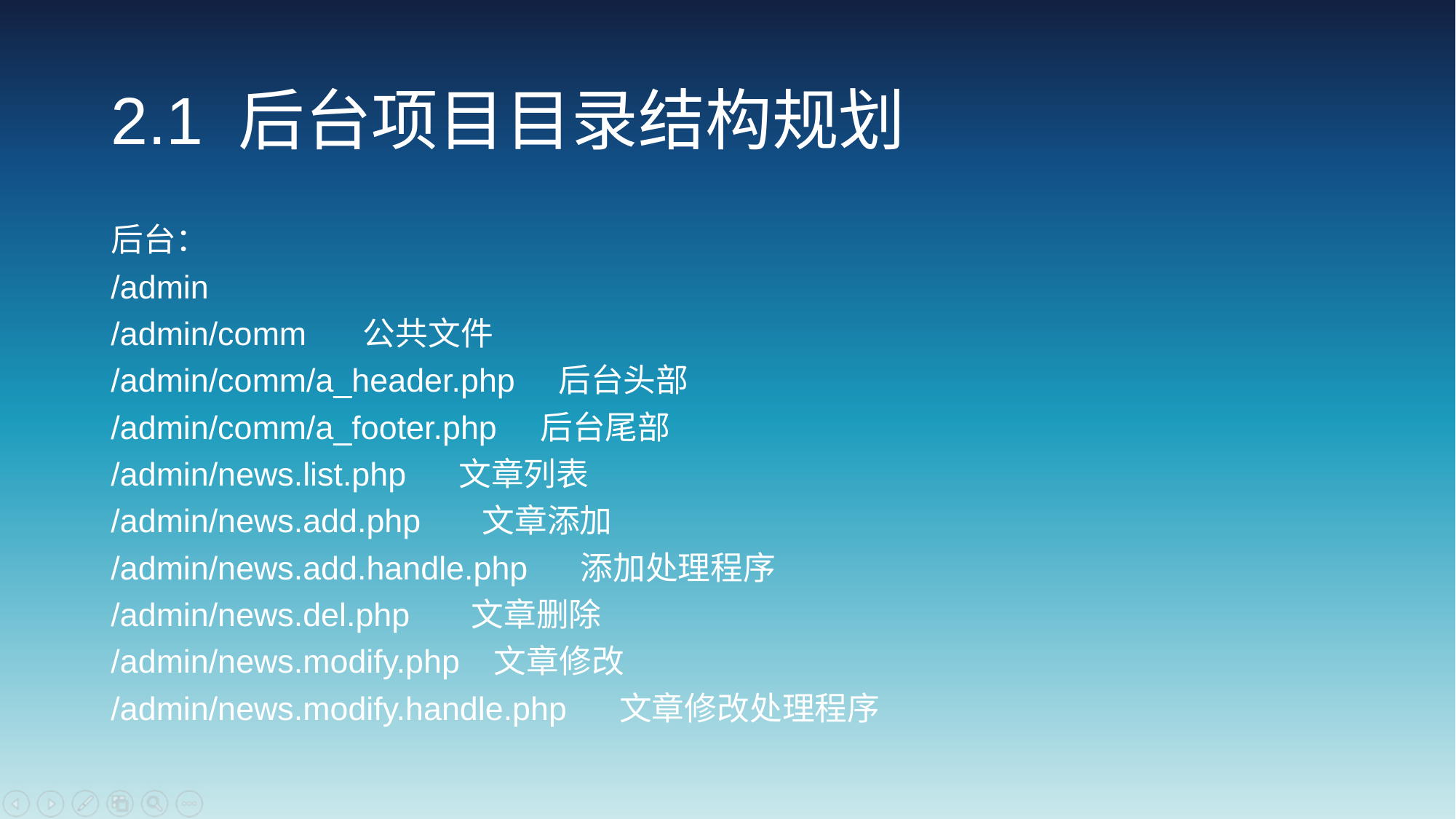

# 2.1 后台项目目录结构规划
后台：
/admin
/admin/comm		公共文件
/admin/comm/a_header.php    后台头部
/admin/comm/a_footer.php    后台尾部
/admin/news.list.php     文章列表
/admin/news.add.php      文章添加
/admin/news.add.handle.php     添加处理程序
/admin/news.del.php      文章删除
/admin/news.modify.php   文章修改
/admin/news.modify.handle.php     文章修改处理程序